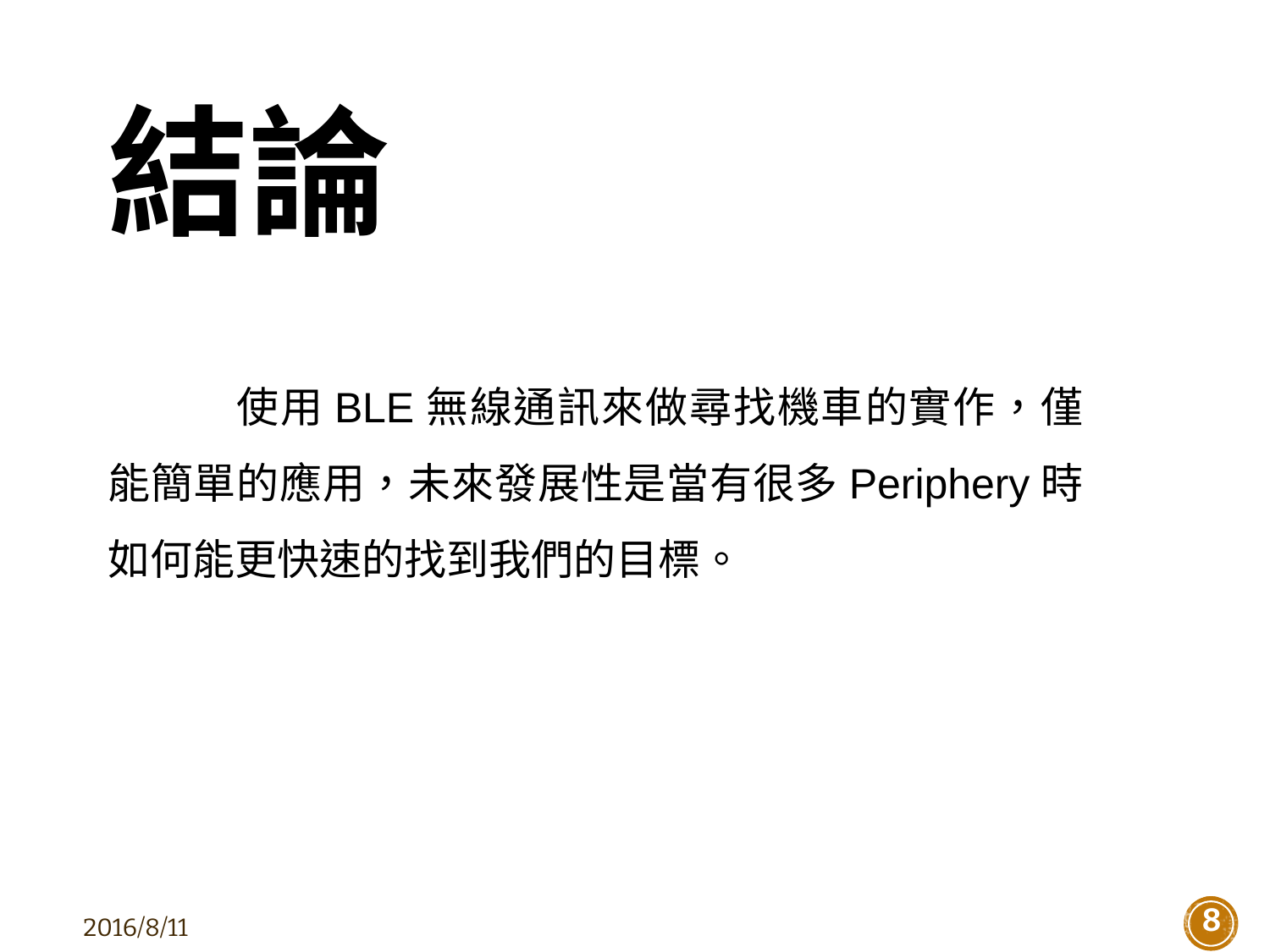

# 結論
	使用BLE無線通訊來做尋找機車的實作，僅能簡單的應用，未來發展性是當有很多Periphery時如何能更快速的找到我們的目標。
8
2016/8/11